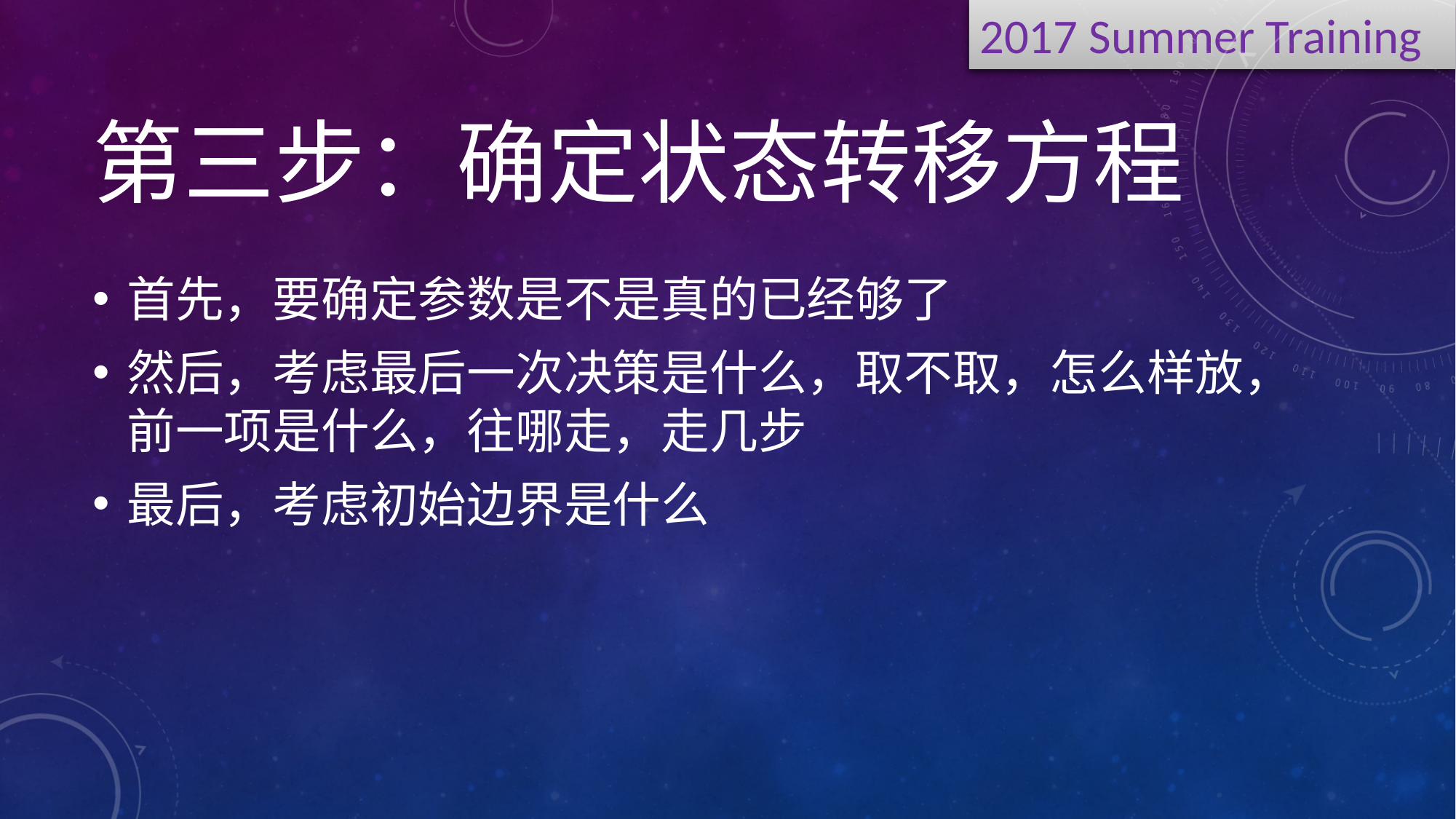

# 第三步：确定状态转移方程
首先，要确定参数是不是真的已经够了
然后，考虑最后一次决策是什么，取不取，怎么样放，前一项是什么，往哪走，走几步
最后，考虑初始边界是什么